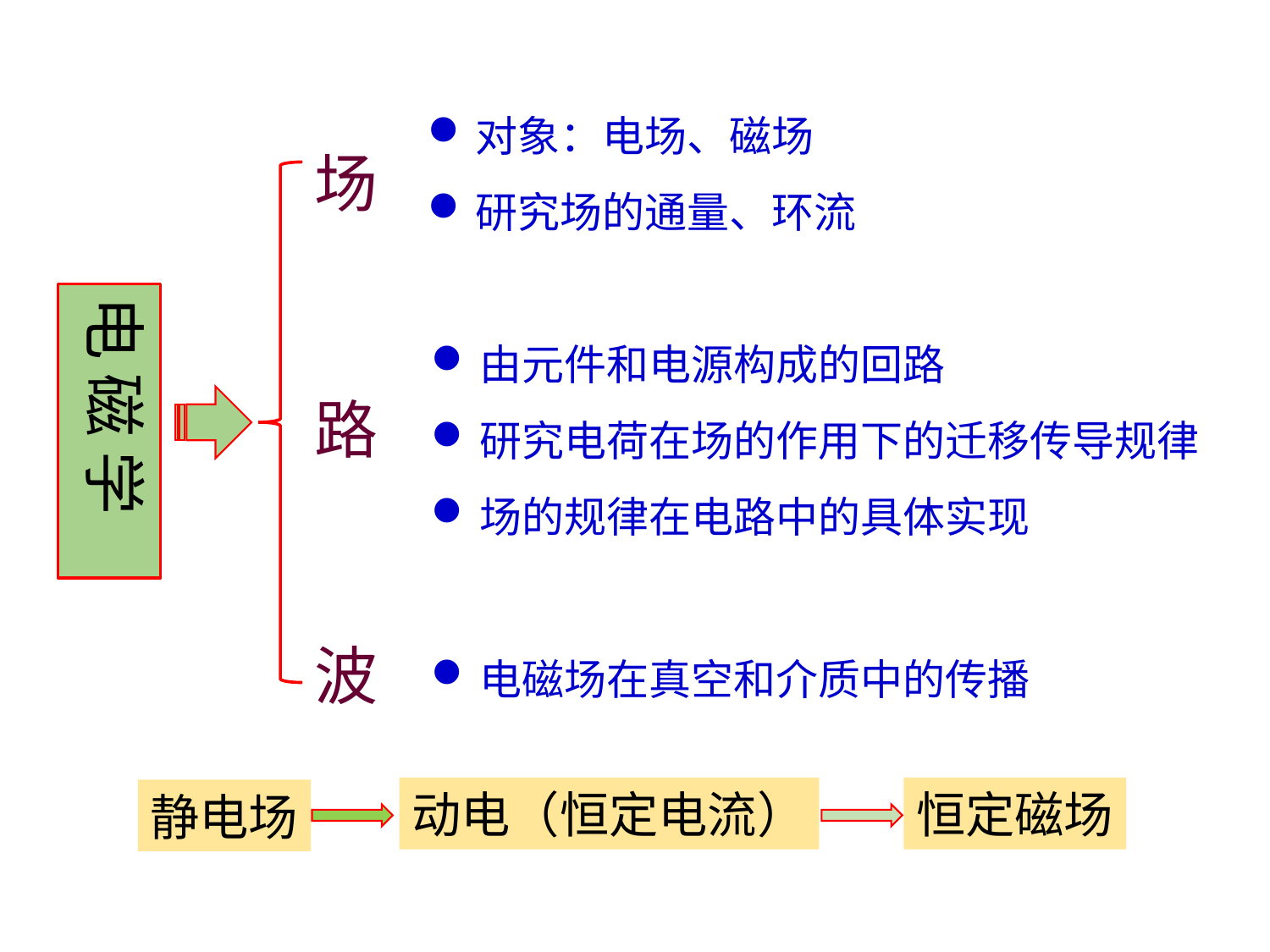

对象：电场、磁场
研究场的通量、环流
场

路

波

电 磁 学
由元件和电源构成的回路
研究电荷在场的作用下的迁移传导规律
场的规律在电路中的具体实现
电磁场在真空和介质中的传播
动电（恒定电流）
恒定磁场
静电场